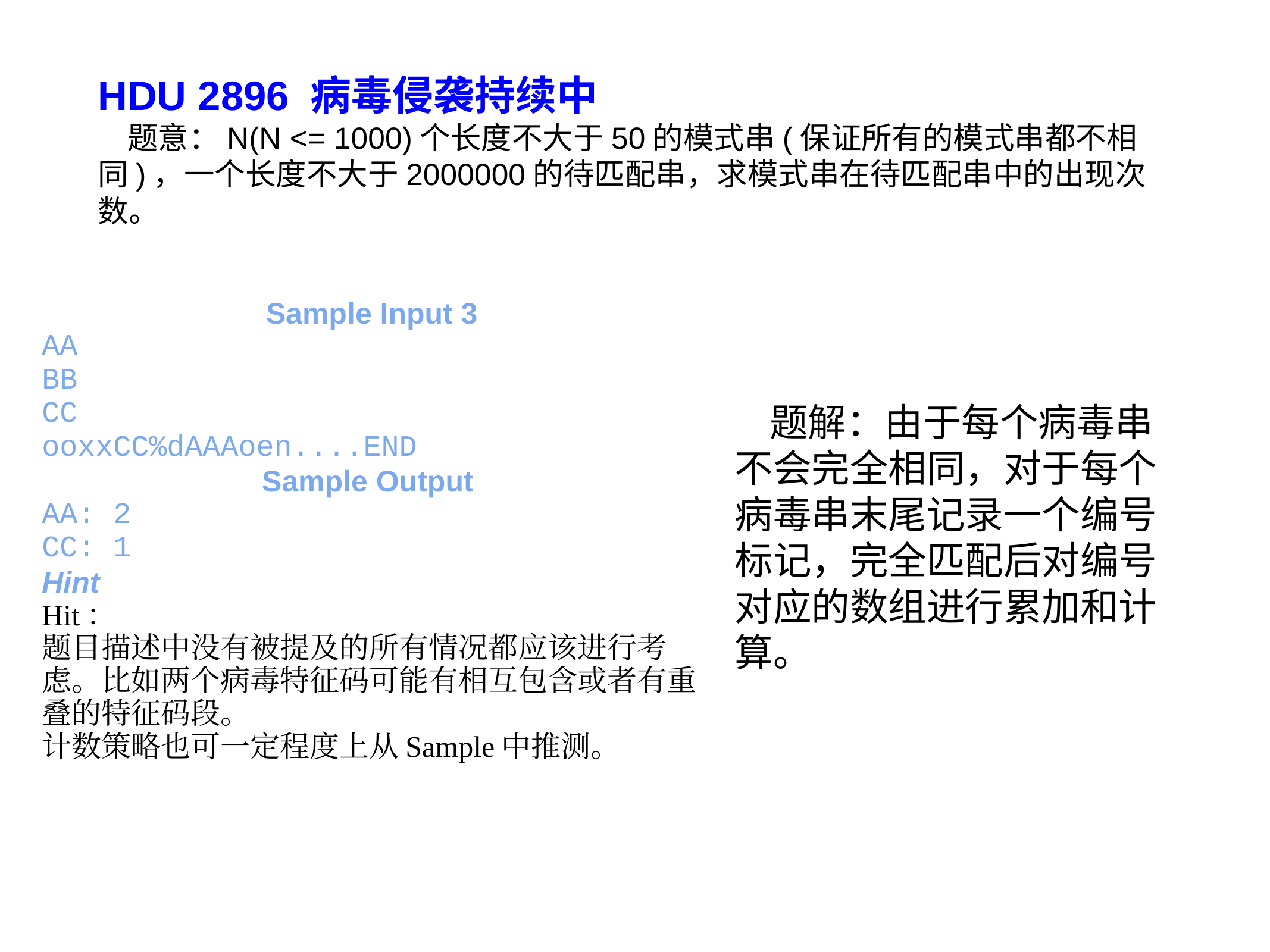

# HDU 2896 病毒侵袭持续中
题意：N(N <= 1000)个长度不大于50的模式串(保证所有的模式串都不相同)，一个长度不大于2000000的待匹配串，求模式串在待匹配串中的出现次数。
| Sample Input 3 AA BB CC ooxxCC%dAAAoen....END Sample Output AA: 2 CC: 1 Hint Hit： 题目描述中没有被提及的所有情况都应该进行考虑。比如两个病毒特征码可能有相互包含或者有重叠的特征码段。 计数策略也可一定程度上从Sample中推测。 |
| --- |
题解：由于每个病毒串不会完全相同，对于每个病毒串末尾记录一个编号标记，完全匹配后对编号对应的数组进行累加和计算。